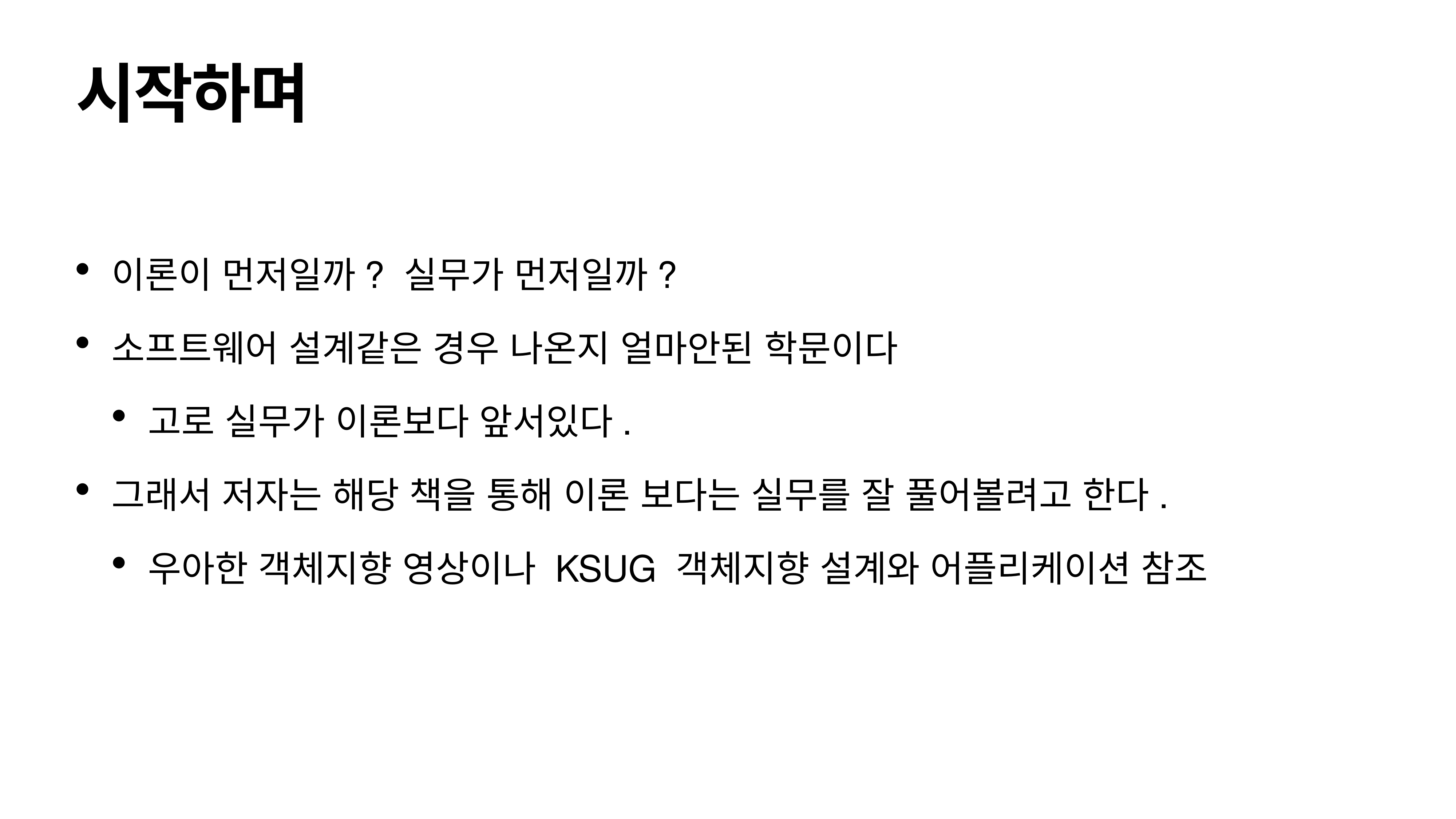

# 시작하며
이론이 먼저일까? 실무가 먼저일까?
소프트웨어 설계같은 경우 나온지 얼마안된 학문이다
고로 실무가 이론보다 앞서있다.
그래서 저자는 해당 책을 통해 이론 보다는 실무를 잘 풀어볼려고 한다.
우아한 객체지향 영상이나 KSUG 객체지향 설계와 어플리케이션 참조